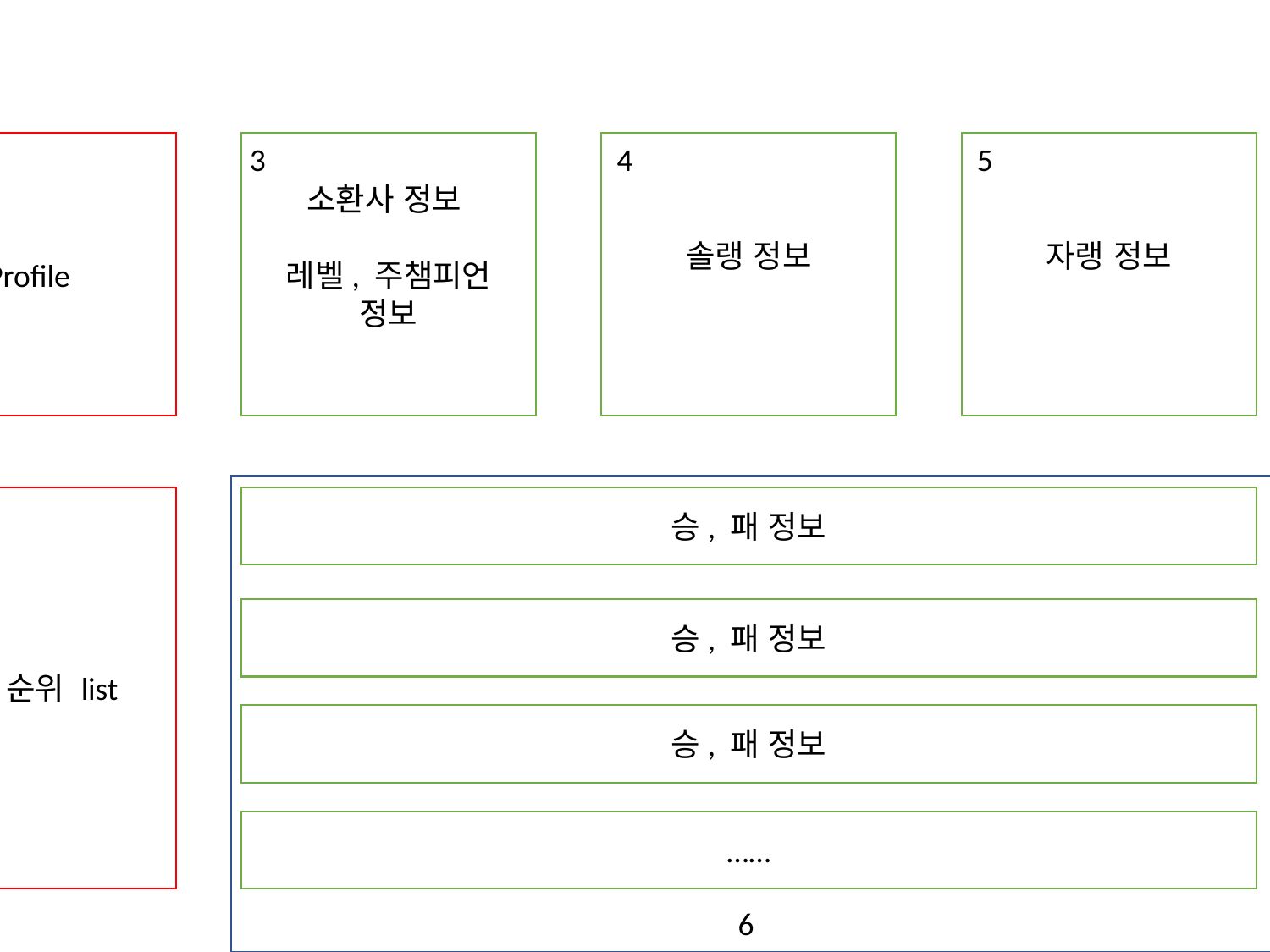

붉은 박스
스크롤 따라 이동
Search-page -1
Lay-out
1
3
4
5
소환사 정보

레벨, 주챔피언
정보

자랭 정보

Profile
솔랭 정보

2
Play 순위 list
승, 패 정보
승, 패 정보
승, 패 정보
……
6